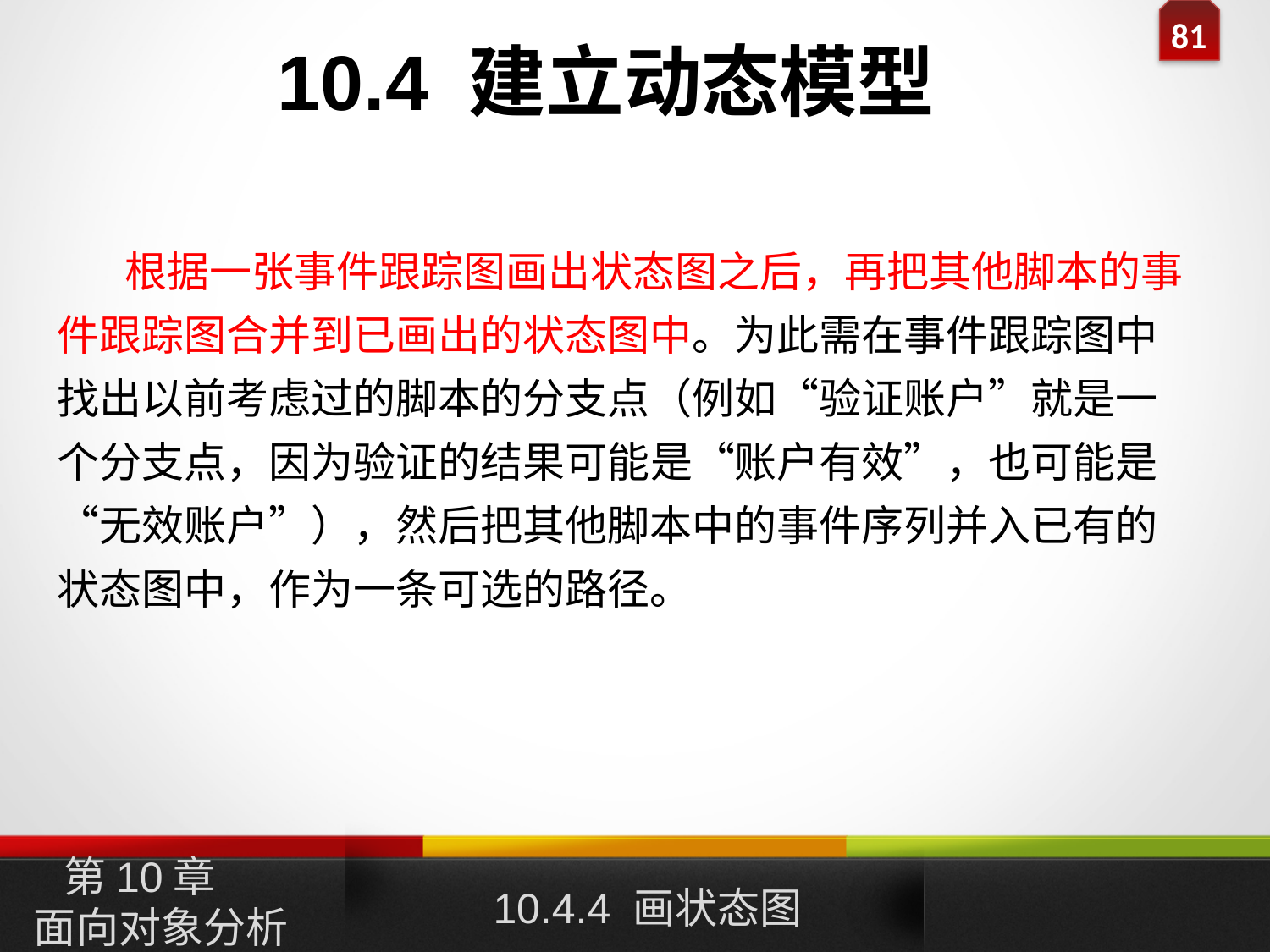

10.4 建立动态模型
      根据一张事件跟踪图画出状态图之后，再把其他脚本的事件跟踪图合并到已画出的状态图中。为此需在事件跟踪图中找出以前考虑过的脚本的分支点（例如“验证账户”就是一个分支点，因为验证的结果可能是“账户有效”，也可能是“无效账户”），然后把其他脚本中的事件序列并入已有的状态图中，作为一条可选的路径。
10.4.4 画状态图